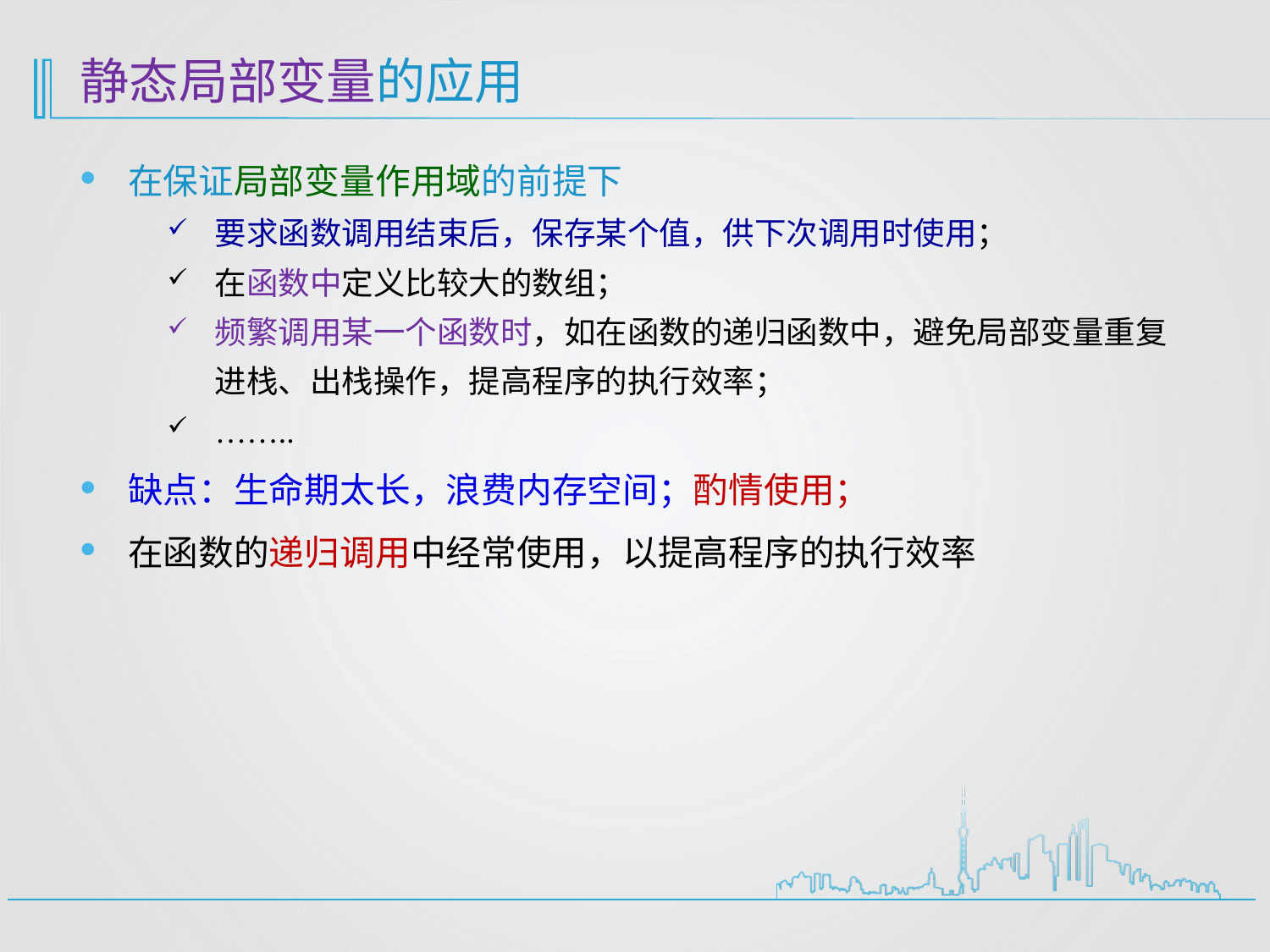

# 静态局部变量的应用
在保证局部变量作用域的前提下
要求函数调用结束后，保存某个值，供下次调用时使用；
在函数中定义比较大的数组；
频繁调用某一个函数时，如在函数的递归函数中，避免局部变量重复进栈、出栈操作，提高程序的执行效率；
……..
缺点：生命期太长，浪费内存空间；酌情使用；
在函数的递归调用中经常使用，以提高程序的执行效率